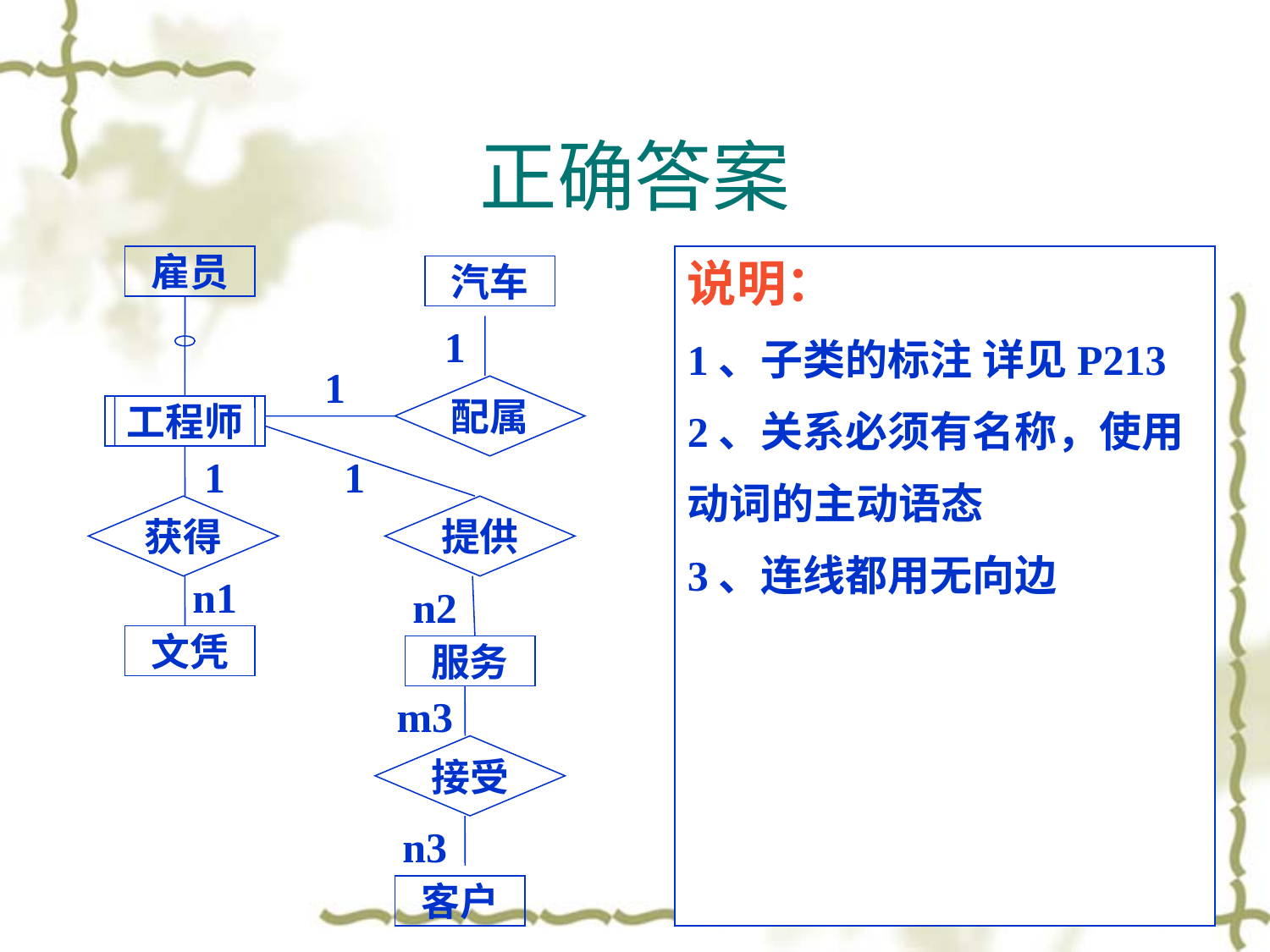

# 正确答案
雇员
说明：
1、子类的标注 详见P213
2、关系必须有名称，使用
动词的主动语态
3、连线都用无向边
汽车

1

1
配属
工程师

1
1
获得
提供

n1

n2
文凭
服务

m3
接受

n3
客户